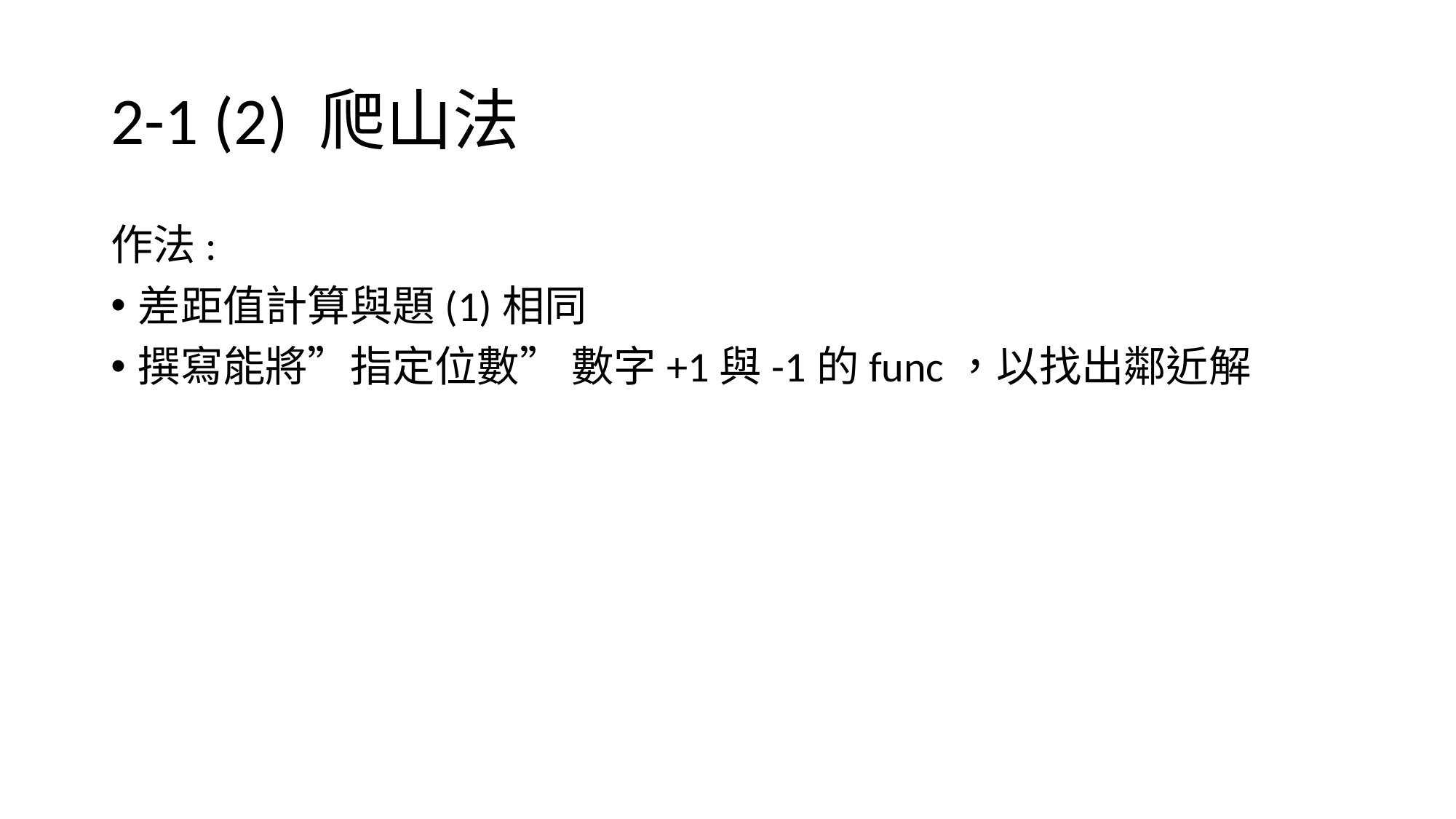

# 2-1 (2) 爬山法
作法:
差距值計算與題(1)相同
撰寫能將”指定位數” 數字+1與-1的func，以找出鄰近解